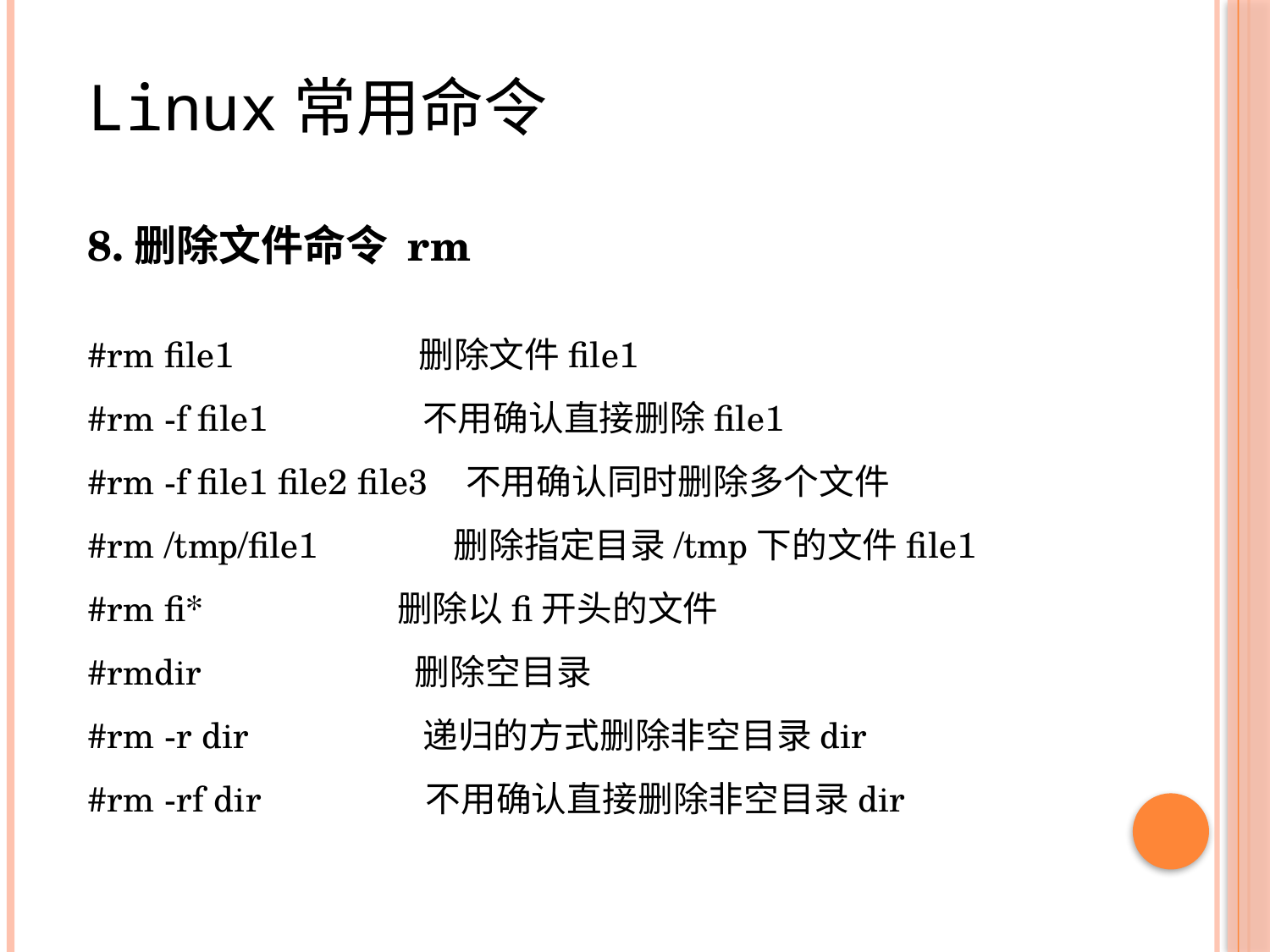

Linux常用命令

8.删除文件命令 rm

#rm file1                  删除文件file1
#rm -f file1               不用确认直接删除file1
#rm -f file1 file2 file3   不用确认同时删除多个文件
#rm /tmp/file1             删除指定目录/tmp下的文件file1
#rm fi*                   删除以fi开头的文件
#rmdir                     删除空目录
#rm -r dir                 递归的方式删除非空目录dir
#rm -rf dir                不用确认直接删除非空目录dir